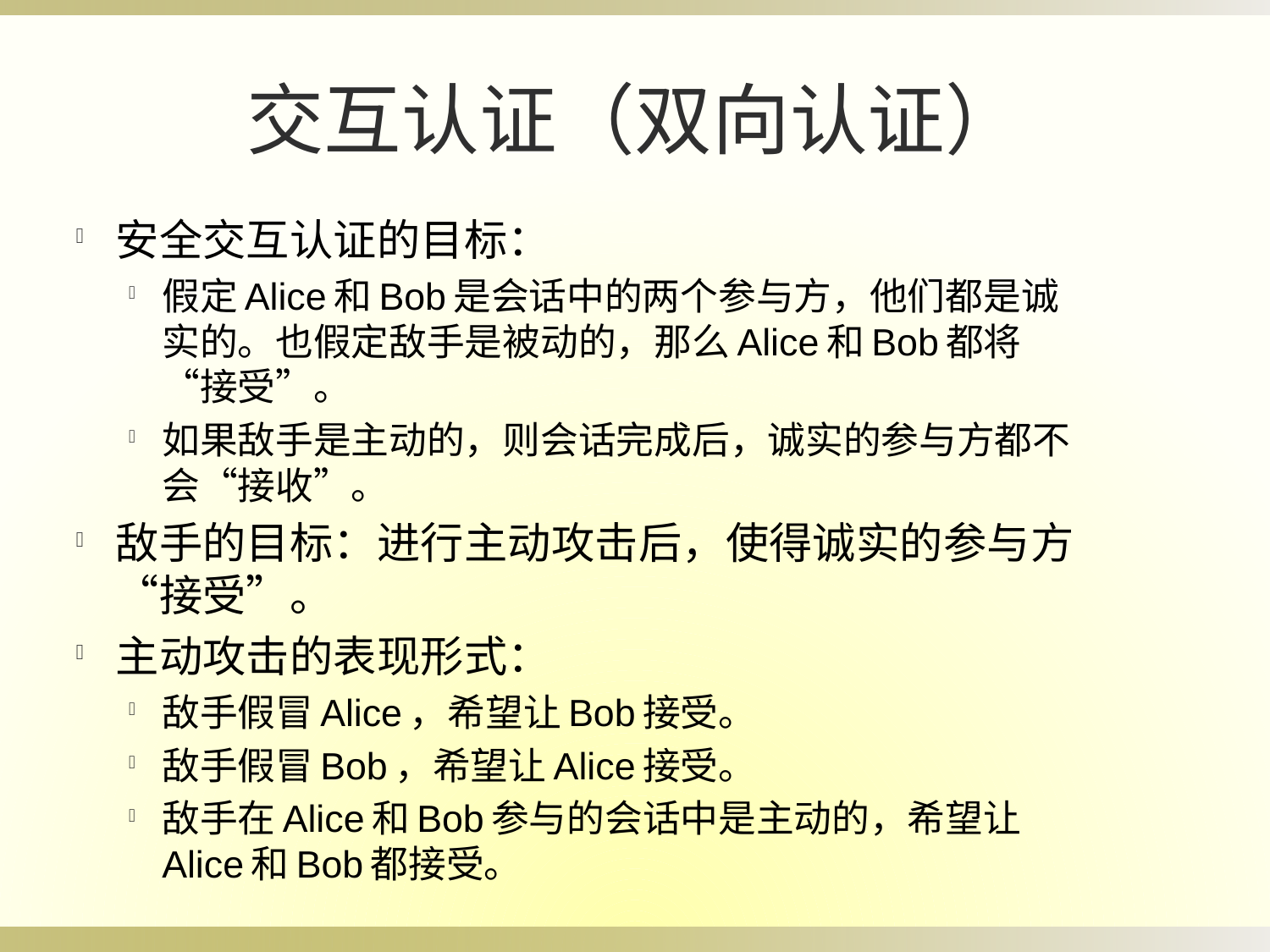

交互认证（双向认证）
安全交互认证的目标：
假定Alice和Bob是会话中的两个参与方，他们都是诚实的。也假定敌手是被动的，那么Alice和Bob都将“接受”。
如果敌手是主动的，则会话完成后，诚实的参与方都不会“接收”。
敌手的目标：进行主动攻击后，使得诚实的参与方“接受”。
主动攻击的表现形式：
敌手假冒Alice，希望让Bob接受。
敌手假冒Bob，希望让Alice接受。
敌手在Alice和Bob参与的会话中是主动的，希望让Alice和Bob都接受。